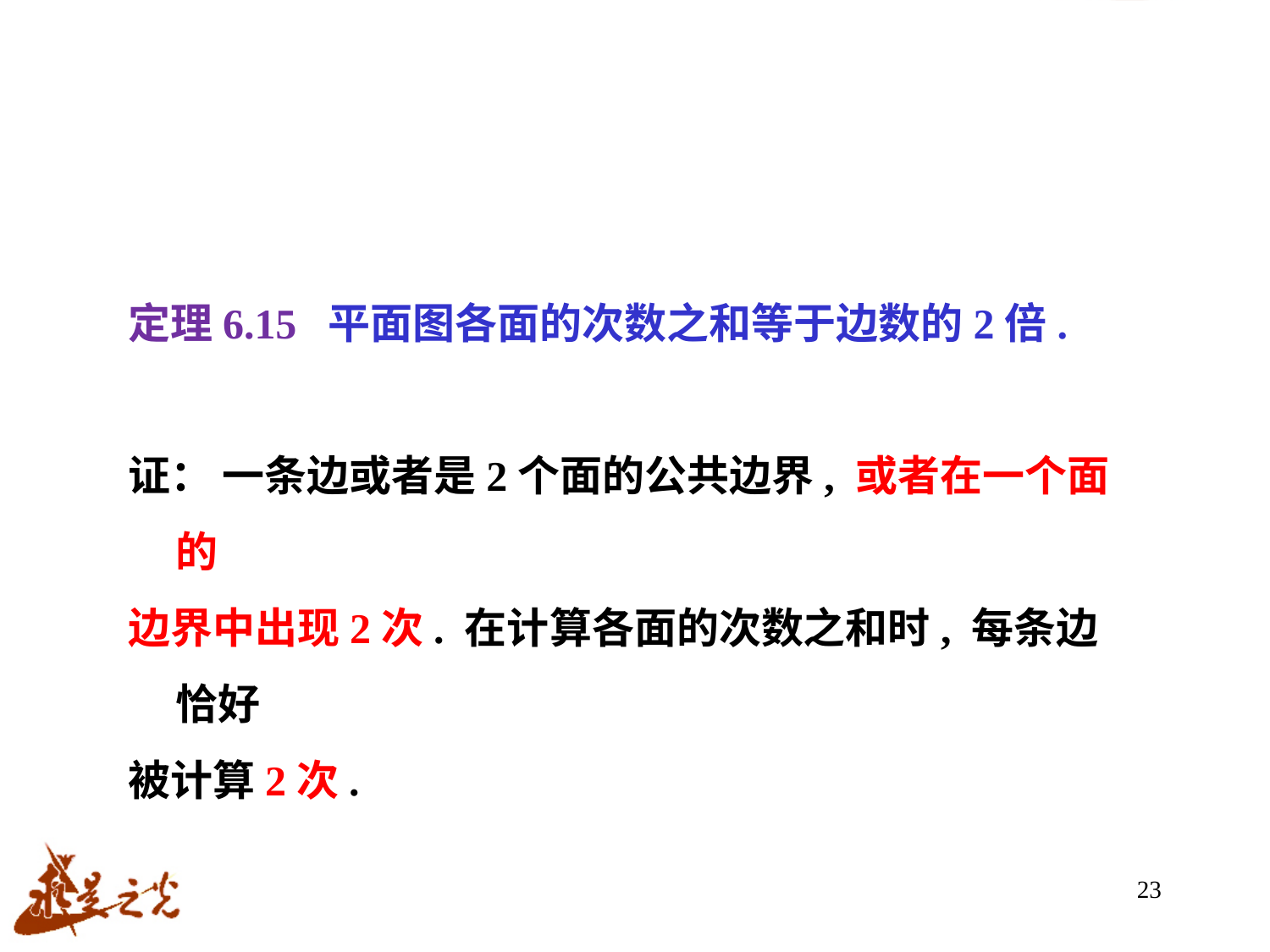

定理6.15  平面图各面的次数之和等于边数的2倍.

证： 一条边或者是2个面的公共边界, 或者在一个面的
边界中出现2次. 在计算各面的次数之和时, 每条边恰好
被计算2次.
23